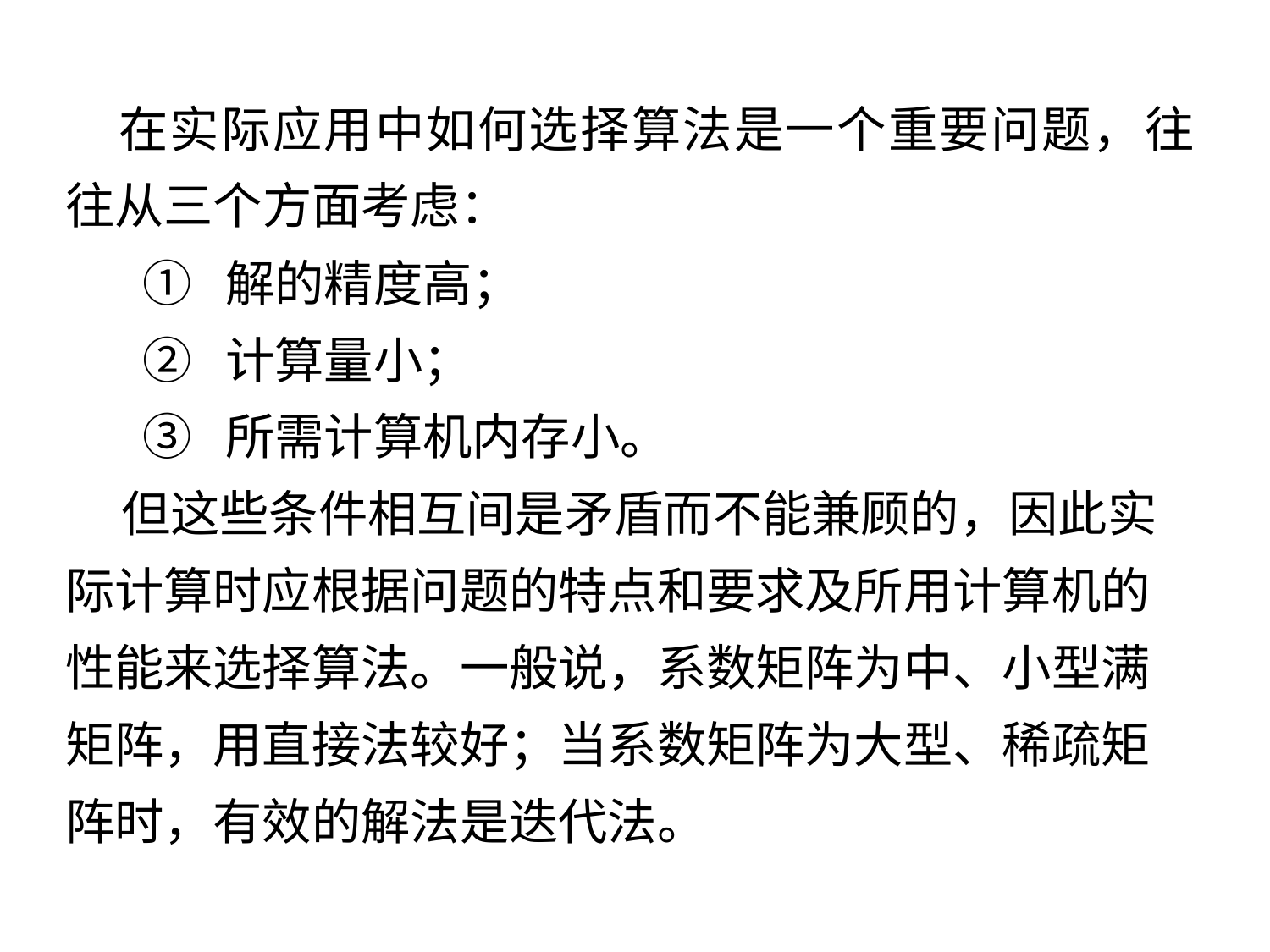

在实际应用中如何选择算法是一个重要问题，往往从三个方面考虑：
       ①  解的精度高；
       ②  计算量小；
       ③  所需计算机内存小。
    但这些条件相互间是矛盾而不能兼顾的，因此实际计算时应根据问题的特点和要求及所用计算机的性能来选择算法。一般说，系数矩阵为中、小型满矩阵，用直接法较好；当系数矩阵为大型、稀疏矩阵时，有效的解法是迭代法。